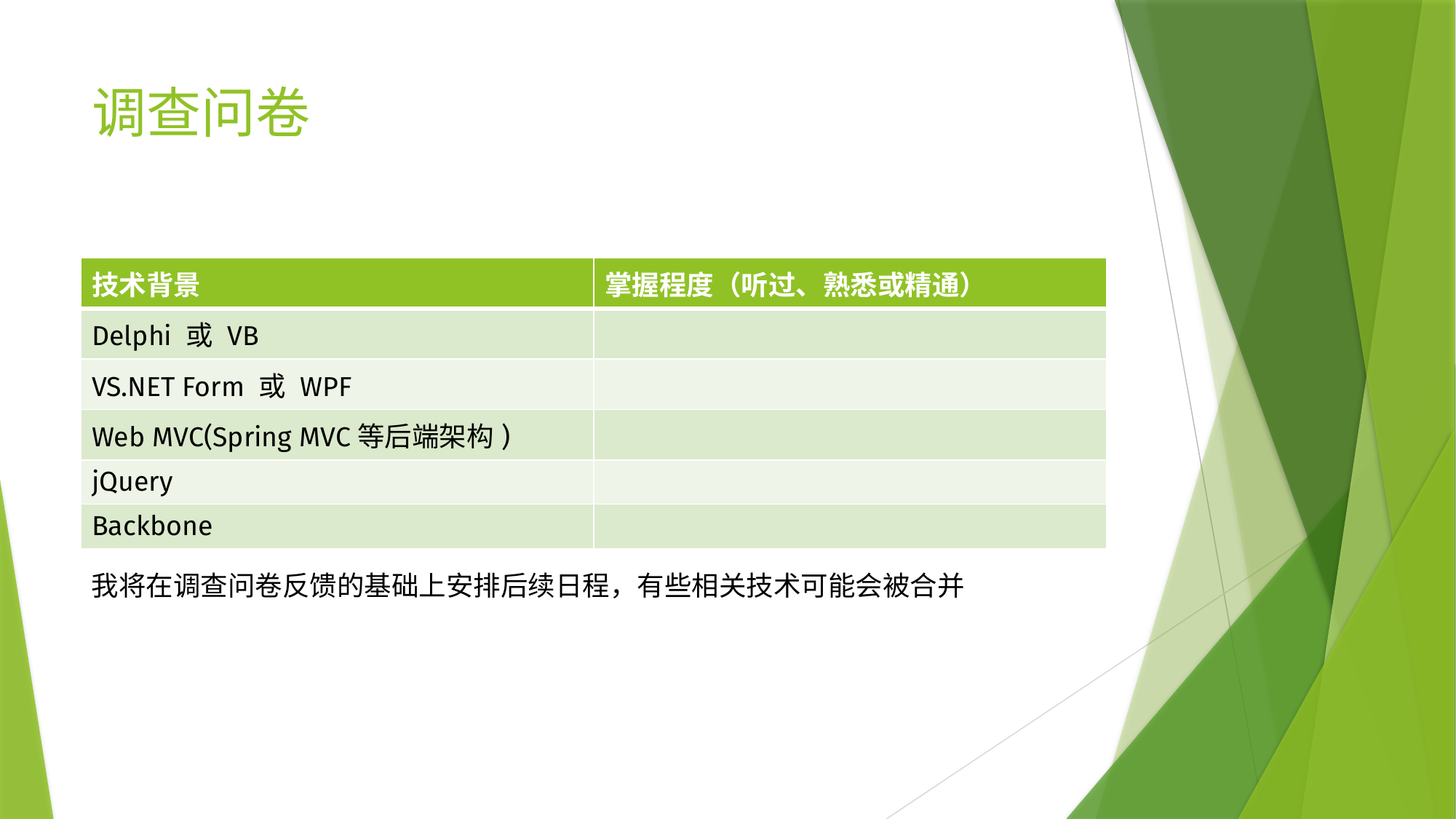

# 调查问卷
| 技术背景 | 掌握程度（听过、熟悉或精通） |
| --- | --- |
| Delphi 或 VB |  |
| VS.NET Form 或 WPF |  |
| Web MVC(Spring MVC等后端架构) |  |
| jQuery |  |
| Backbone |  |
我将在调查问卷反馈的基础上安排后续日程，有些相关技术可能会被合并